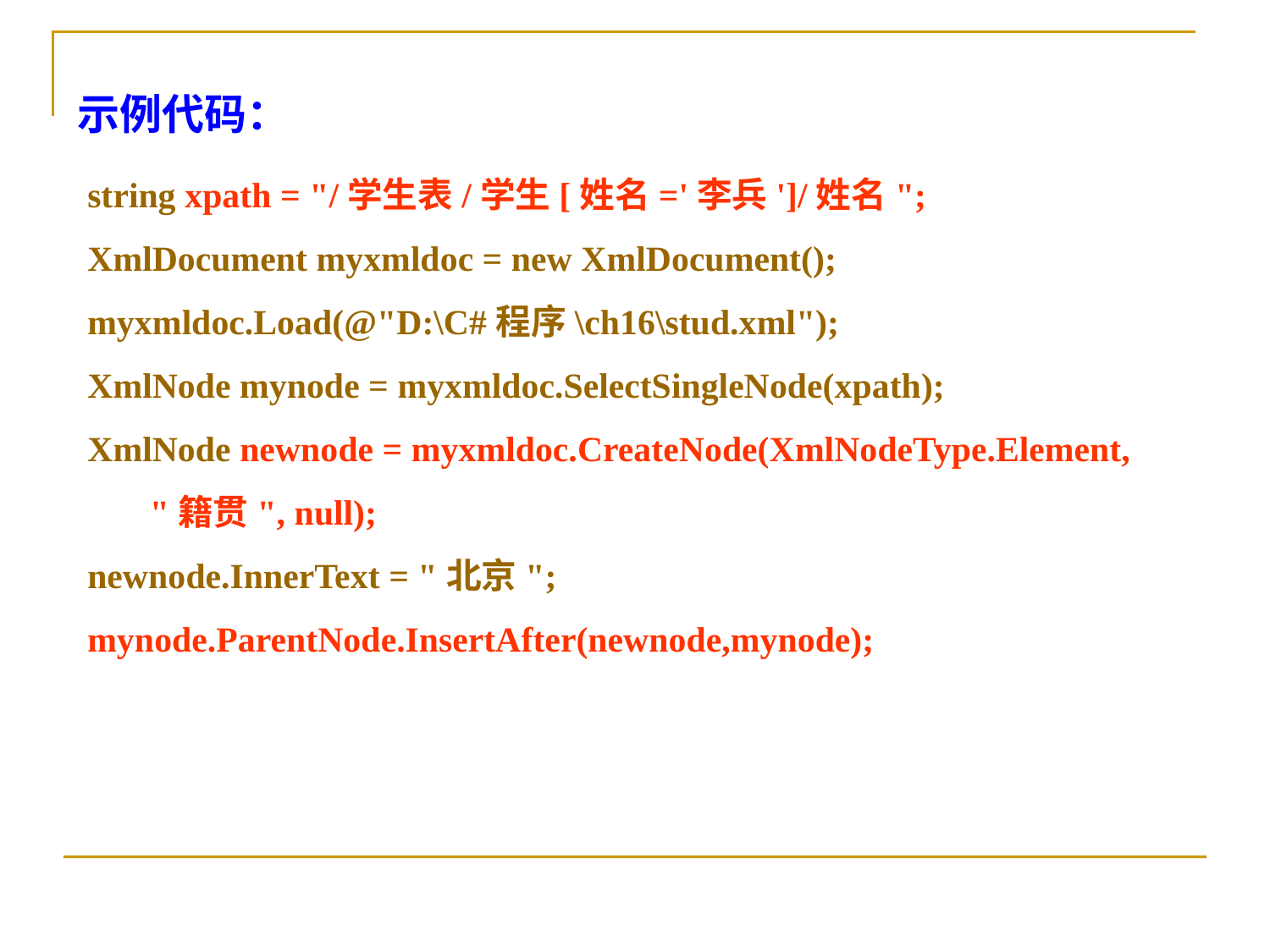

示例代码：
string xpath = "/学生表/学生[姓名='李兵']/姓名";
XmlDocument myxmldoc = new XmlDocument();
myxmldoc.Load(@"D:\C#程序\ch16\stud.xml");
XmlNode mynode = myxmldoc.SelectSingleNode(xpath);
XmlNode newnode = myxmldoc.CreateNode(XmlNodeType.Element,
       "籍贯", null);
newnode.InnerText = "北京";
mynode.ParentNode.InsertAfter(newnode,mynode);